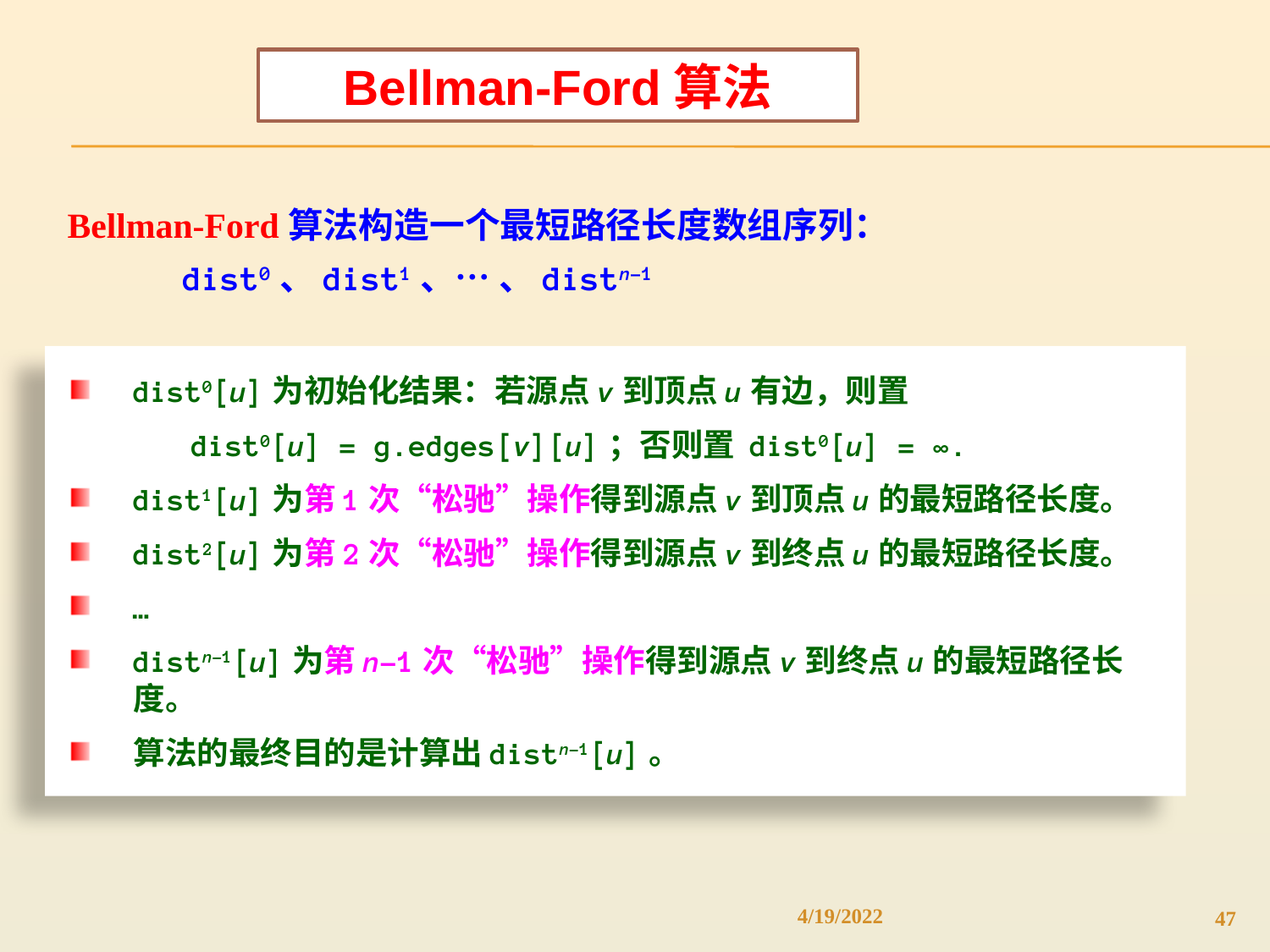

Bellman-Ford算法
Bellman-Ford算法构造一个最短路径长度数组序列：
      dist0、dist1、… 、distn-1
dist0[u]为初始化结果：若源点v到顶点u有边，则置
       dist0[u] = g.edges[v][u]；否则置 dist0[u] = ∞.
dist1[u]为第1次“松驰”操作得到源点v到顶点u的最短路径长度。
dist2[u]为第2次“松驰”操作得到源点v到终点u的最短路径长度。
…
distn-1[u]为第n-1次“松驰”操作得到源点v到终点u的最短路径长度。
算法的最终目的是计算出distn-1[u]。
4/19/2022
47